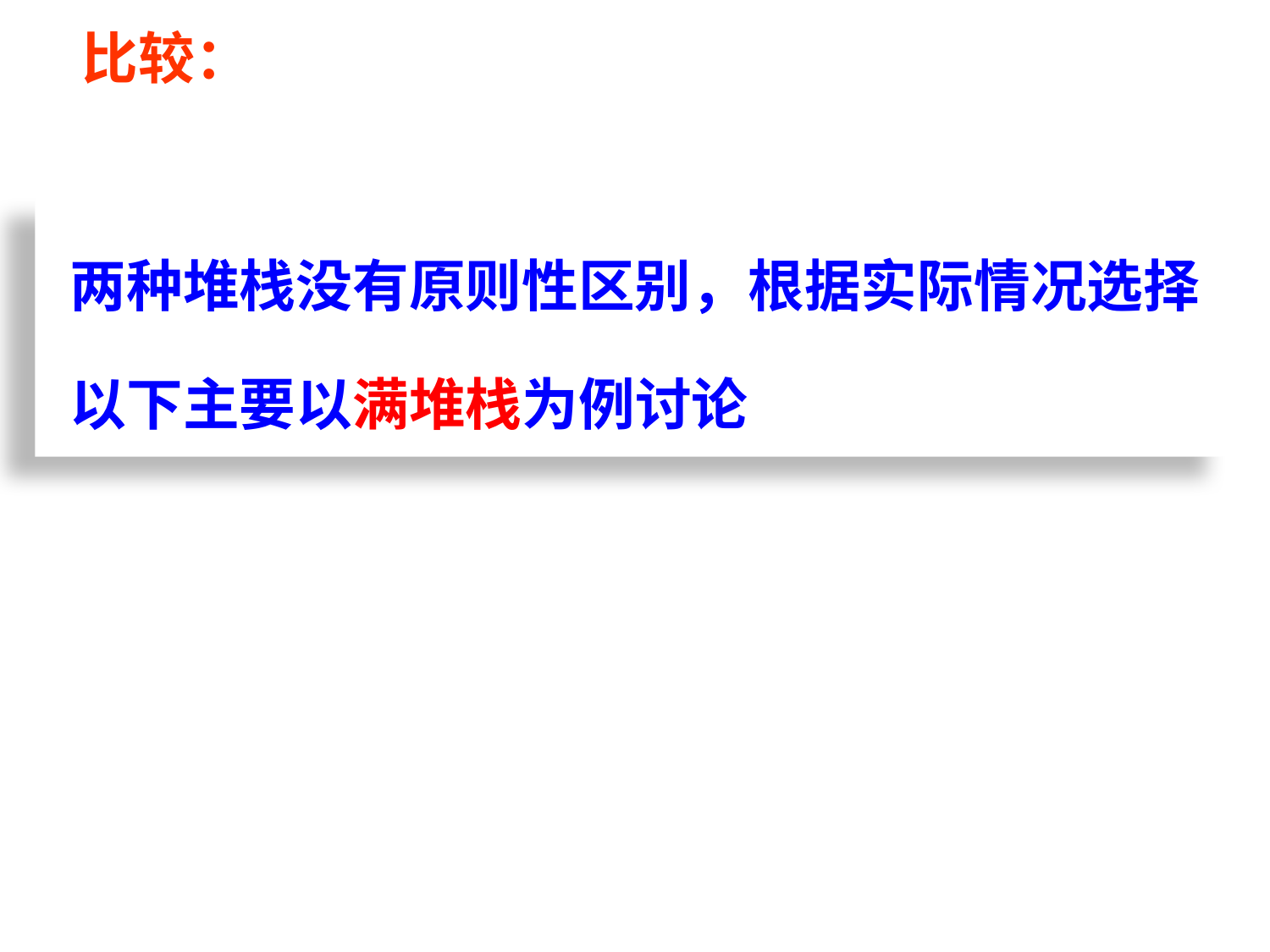

比较：
两种堆栈没有原则性区别，根据实际情况选择
以下主要以满堆栈为例讨论